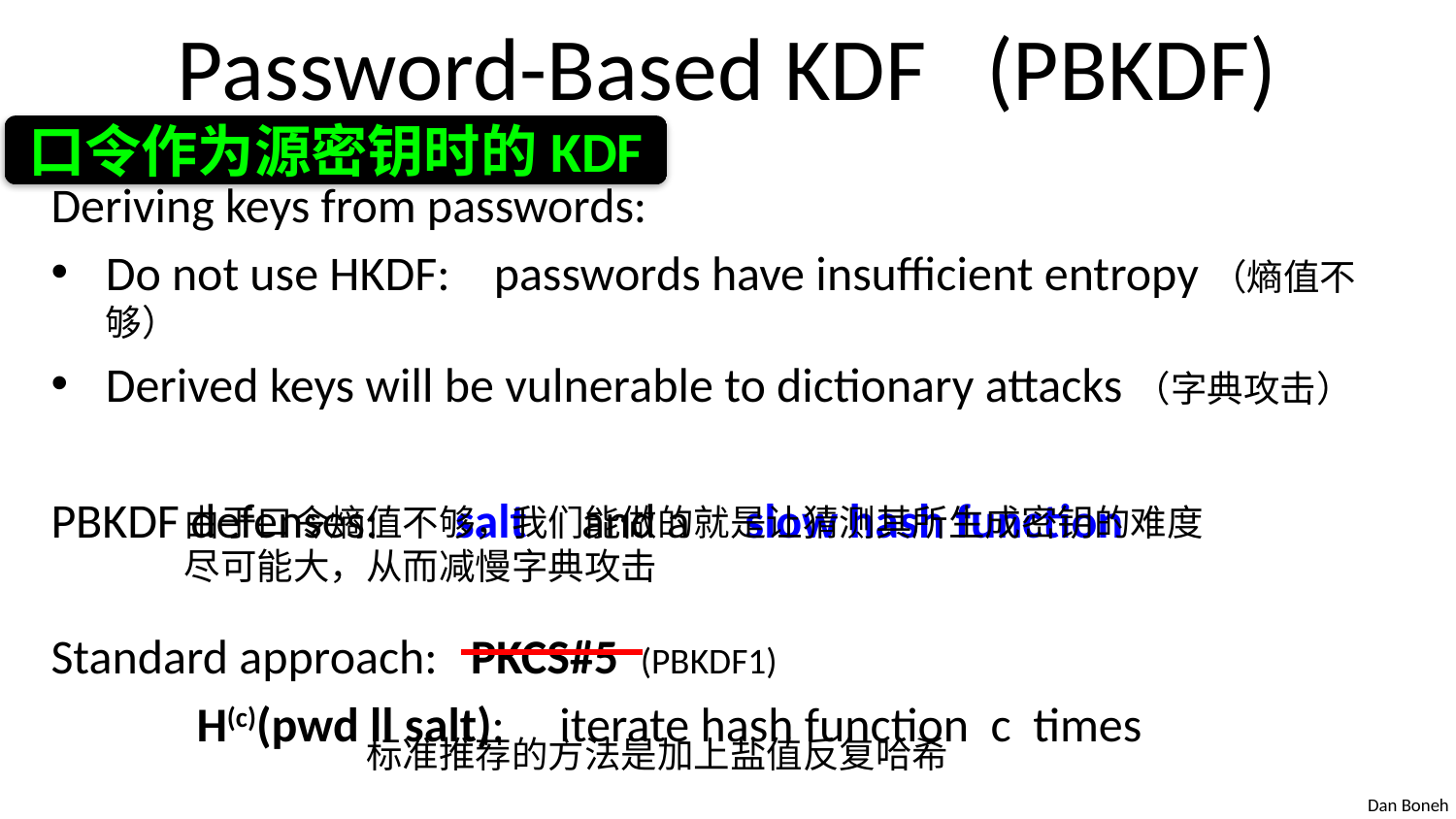

# Password-Based KDF   (PBKDF)
口令作为源密钥时的KDF
Deriving keys from passwords:
Do not use HKDF:    passwords have insufficient entropy（熵值不够）
Derived keys will be vulnerable to dictionary attacks（字典攻击）

PBKDF defenses:       salt     and a     slow hash function

Standard approach:   PKCS#5  (PBKDF1)
	H(c)(pwd ll salt):     iterate hash function  c  times

由于口令熵值不够，我们能做的就是让猜测其所生成密钥的难度尽可能大，从而减慢字典攻击
标准推荐的方法是加上盐值反复哈希